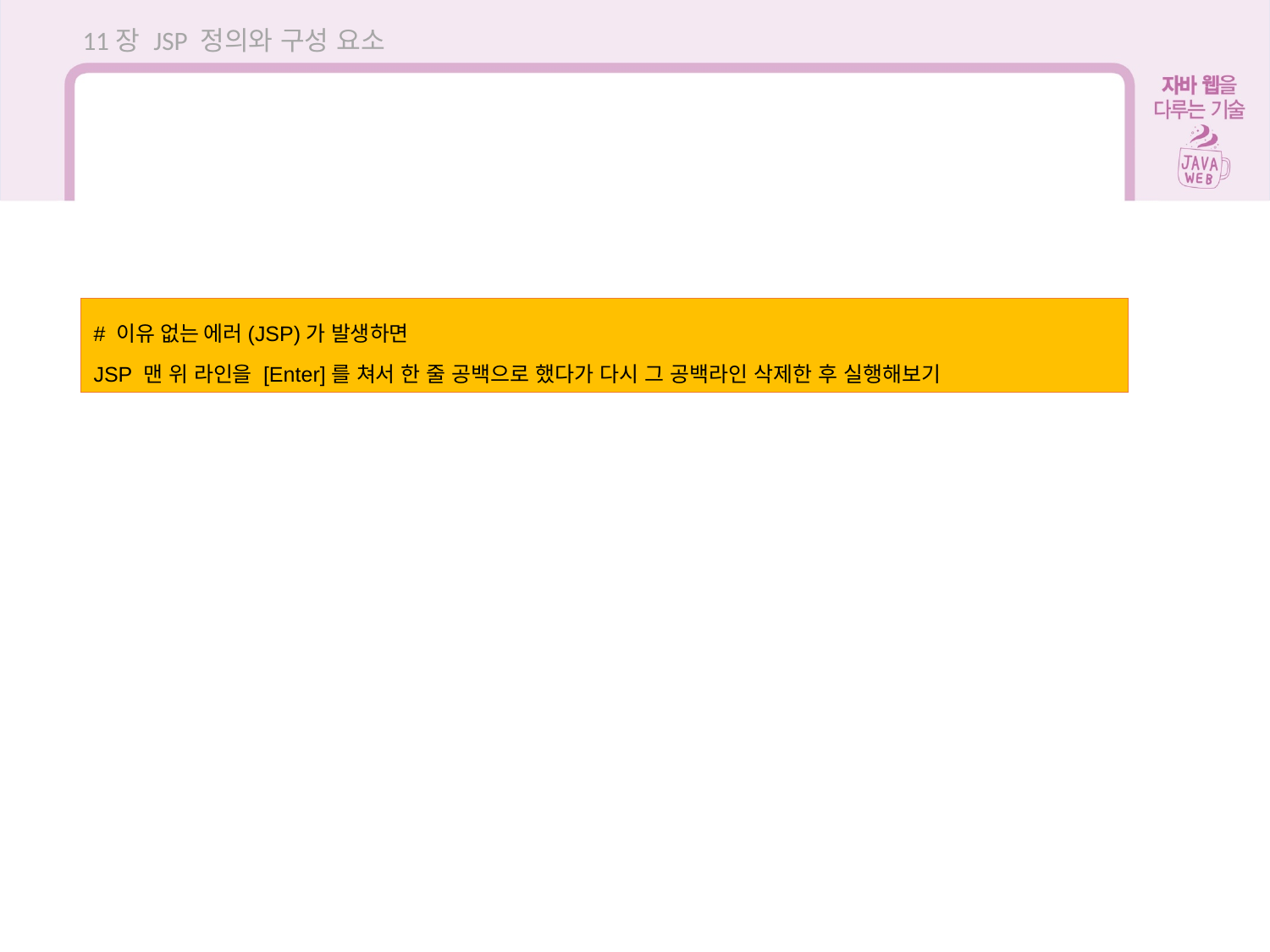

11장 JSP 정의와 구성 요소
# 이유 없는 에러(JSP)가 발생하면
JSP 맨 위 라인을 [Enter]를 쳐서 한 줄 공백으로 했다가 다시 그 공백라인 삭제한 후 실행해보기